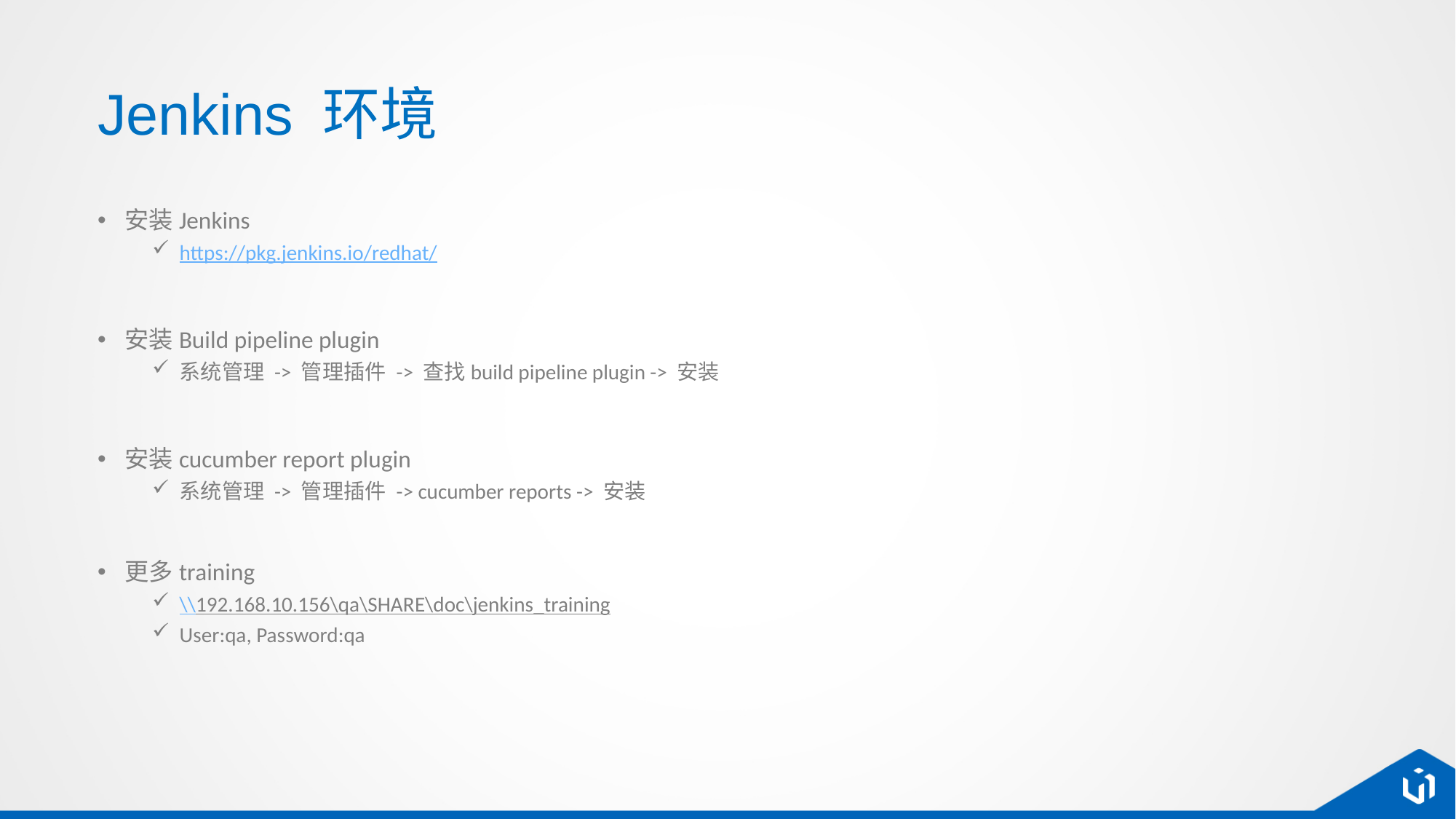

# Jenkins 环境
安装Jenkins
https://pkg.jenkins.io/redhat/

安装Build pipeline plugin
系统管理 -> 管理插件 -> 查找build pipeline plugin -> 安装

安装cucumber report plugin
系统管理 -> 管理插件 -> cucumber reports -> 安装

更多training
\\192.168.10.156\qa\SHARE\doc\jenkins_training
User:qa, Password:qa